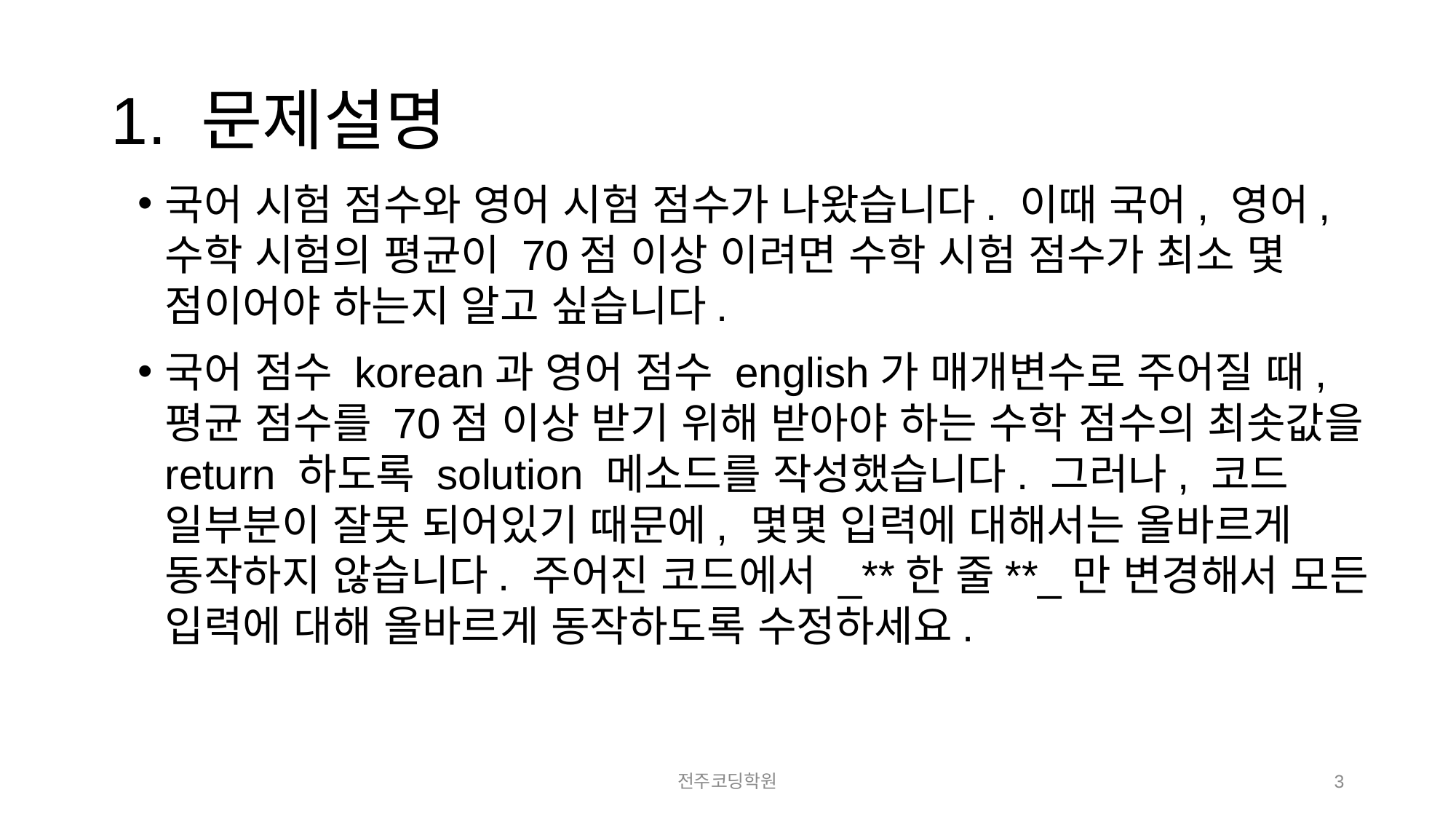

# 1. 문제설명
국어 시험 점수와 영어 시험 점수가 나왔습니다. 이때 국어, 영어, 수학 시험의 평균이 70점 이상 이려면 수학 시험 점수가 최소 몇 점이어야 하는지 알고 싶습니다.
국어 점수 korean과 영어 점수 english가 매개변수로 주어질 때, 평균 점수를 70점 이상 받기 위해 받아야 하는 수학 점수의 최솟값을 return 하도록 solution 메소드를 작성했습니다. 그러나, 코드 일부분이 잘못 되어있기 때문에, 몇몇 입력에 대해서는 올바르게 동작하지 않습니다. 주어진 코드에서 _**한 줄**_만 변경해서 모든 입력에 대해 올바르게 동작하도록 수정하세요.
전주코딩학원
3